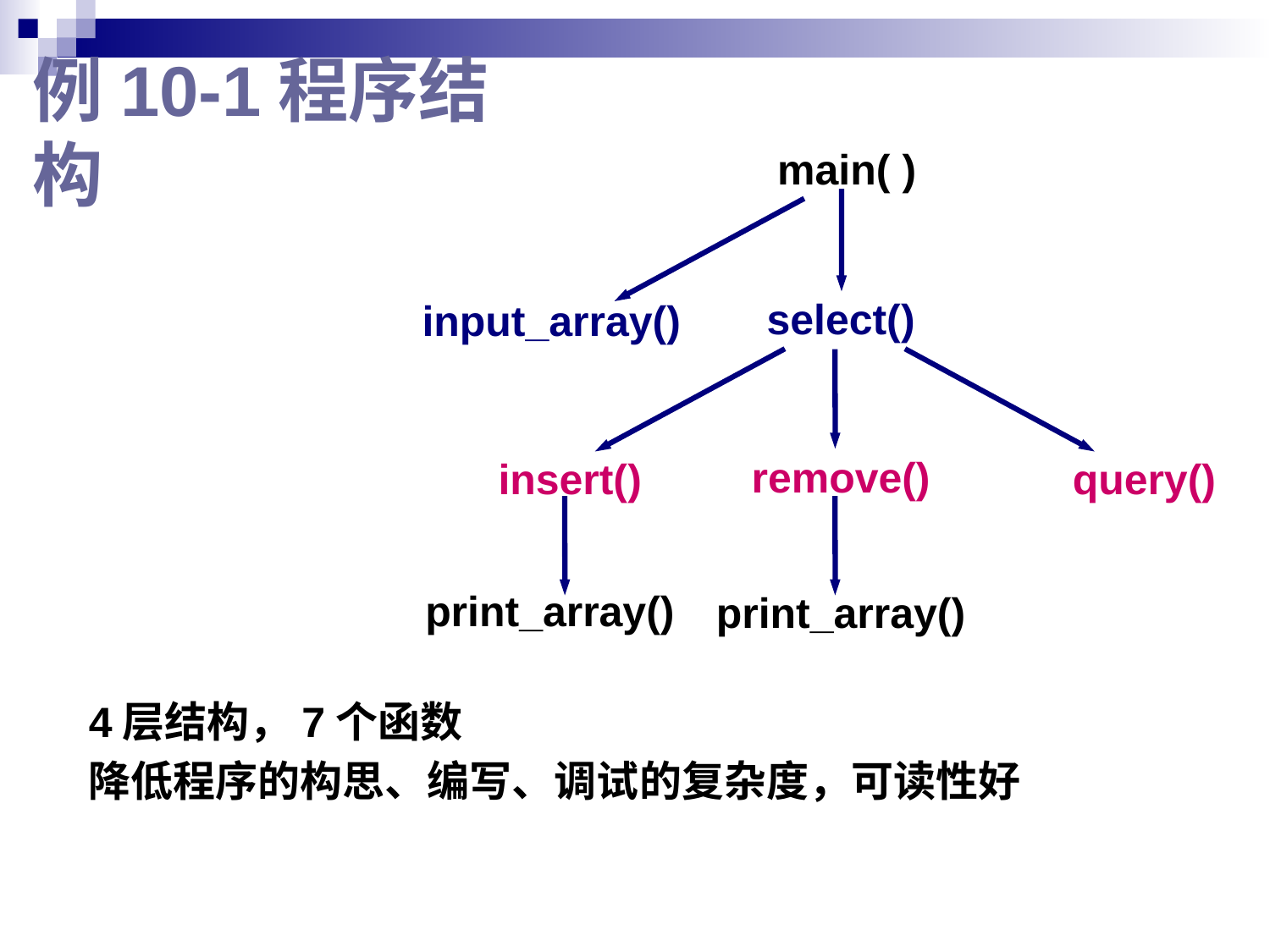

# 例10-1程序结构
main( )

select()
input_array()

remove()
insert()
query()

print_array()
print_array()
4层结构，7个函数
降低程序的构思、编写、调试的复杂度，可读性好